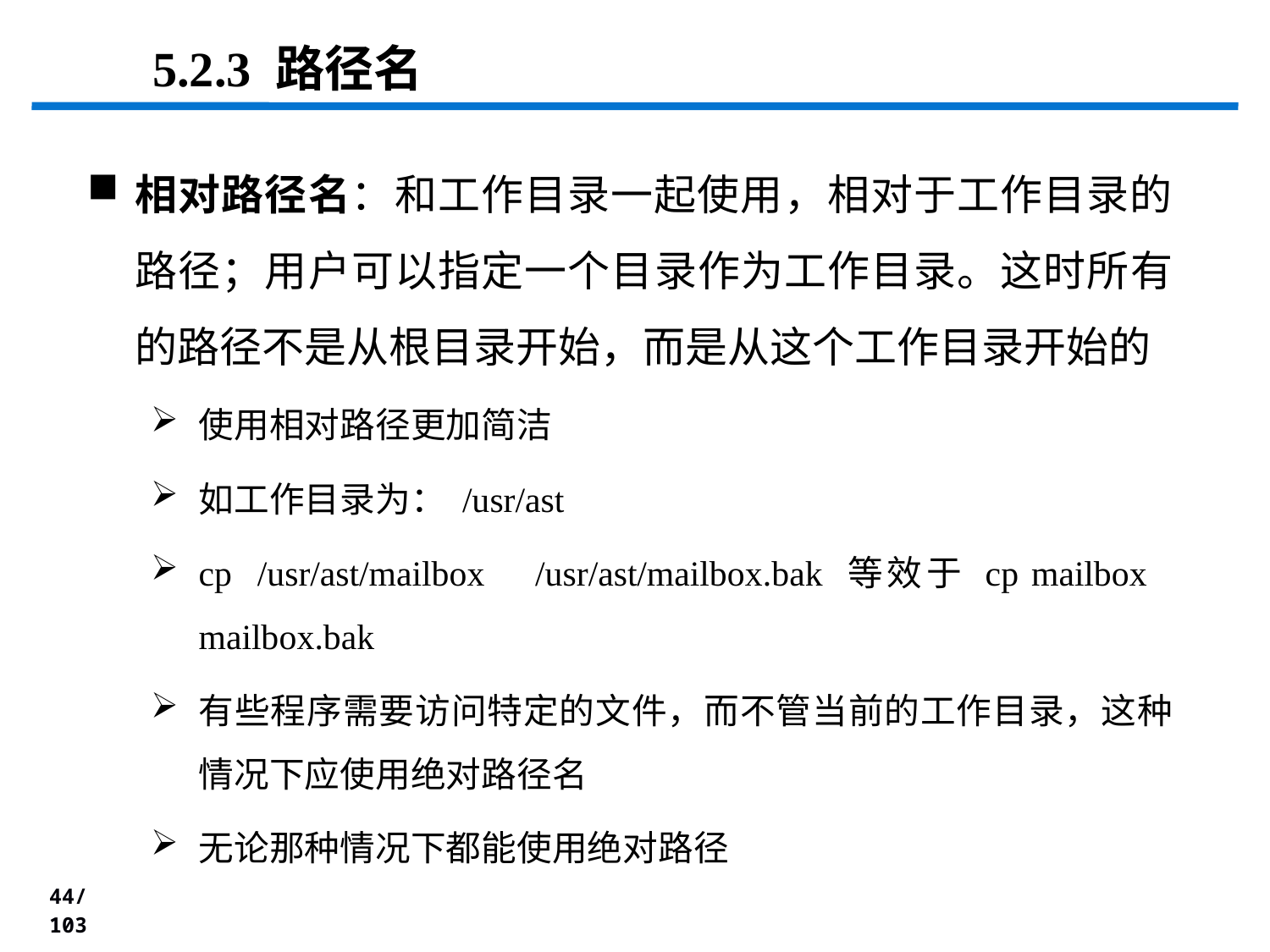

5.2.3 路径名
相对路径名：和工作目录一起使用，相对于工作目录的路径；用户可以指定一个目录作为工作目录。这时所有的路径不是从根目录开始，而是从这个工作目录开始的
使用相对路径更加简洁
如工作目录为： /usr/ast
cp  /usr/ast/mailbox    /usr/ast/mailbox.bak 等效于 cp mailbox   mailbox.bak
有些程序需要访问特定的文件，而不管当前的工作目录，这种情况下应使用绝对路径名
无论那种情况下都能使用绝对路径